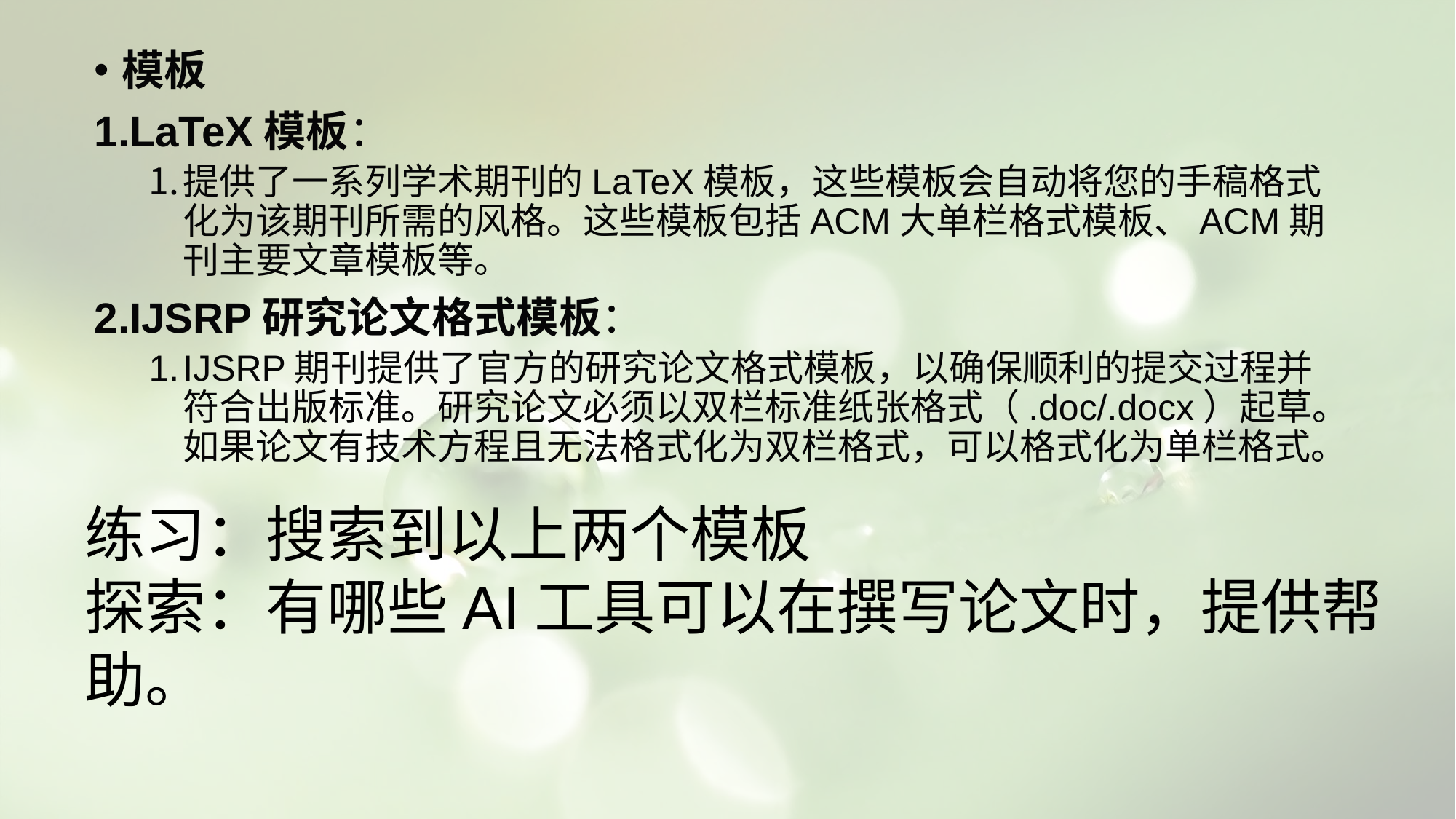

模板
LaTeX模板：
提供了一系列学术期刊的LaTeX模板，这些模板会自动将您的手稿格式化为该期刊所需的风格。这些模板包括ACM大单栏格式模板、ACM期刊主要文章模板等。
IJSRP研究论文格式模板：
IJSRP期刊提供了官方的研究论文格式模板，以确保顺利的提交过程并符合出版标准。研究论文必须以双栏标准纸张格式（.doc/.docx）起草。如果论文有技术方程且无法格式化为双栏格式，可以格式化为单栏格式。

#
练习：搜索到以上两个模板
探索：有哪些AI工具可以在撰写论文时，提供帮助。